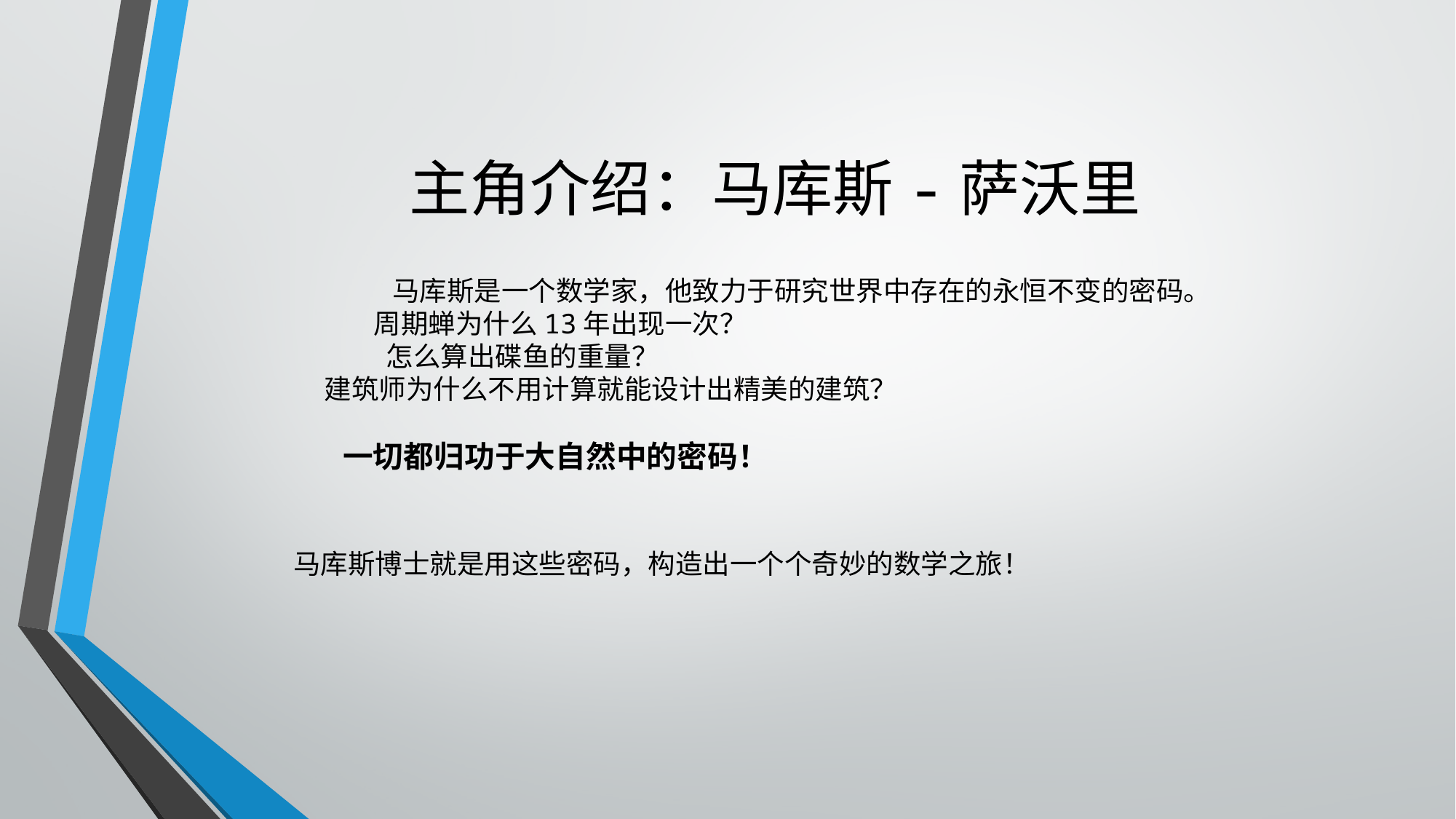

# 主角介绍：马库斯-萨沃里
                                马库斯是一个数学家，他致力于研究世界中存在的永恒不变的密码。
                             周期蝉为什么13年出现一次？
                               怎么算出碟鱼的重量？
                     建筑师为什么不用计算就能设计出精美的建筑？

                        一切都归功于大自然中的密码！

                马库斯博士就是用这些密码，构造出一个个奇妙的数学之旅！